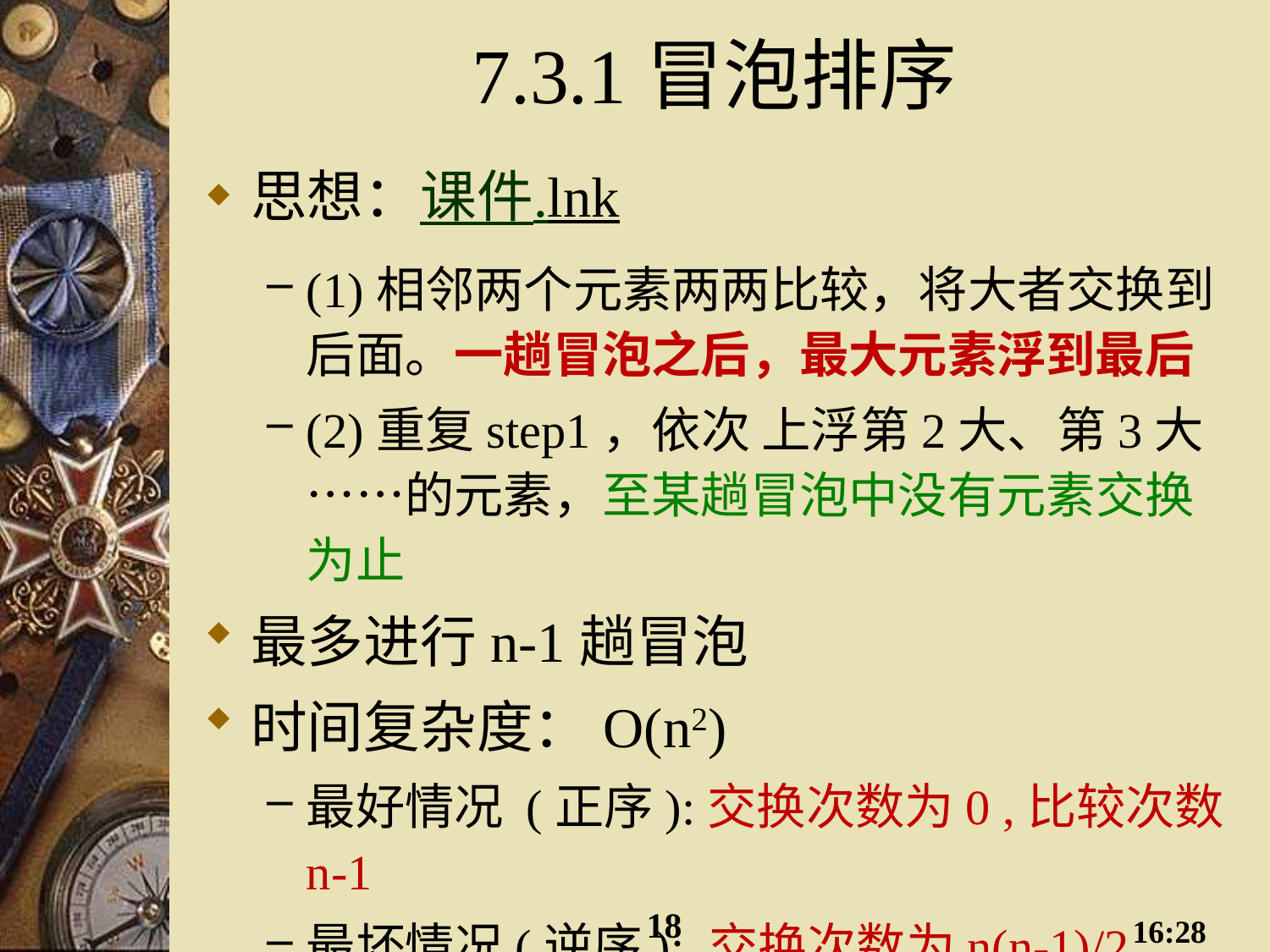

# 7.3.1冒泡排序
思想：课件.lnk
(1)相邻两个元素两两比较，将大者交换到后面。一趟冒泡之后，最大元素浮到最后
(2)重复step1，依次 上浮第2大、第3大……的元素，至某趟冒泡中没有元素交换为止
最多进行n-1趟冒泡
时间复杂度：O(n2)
最好情况 (正序):交换次数为0 ,比较次数n-1
最坏情况(逆序): 交换次数为n(n-1)/2，比较次数为 n(n-1)/2